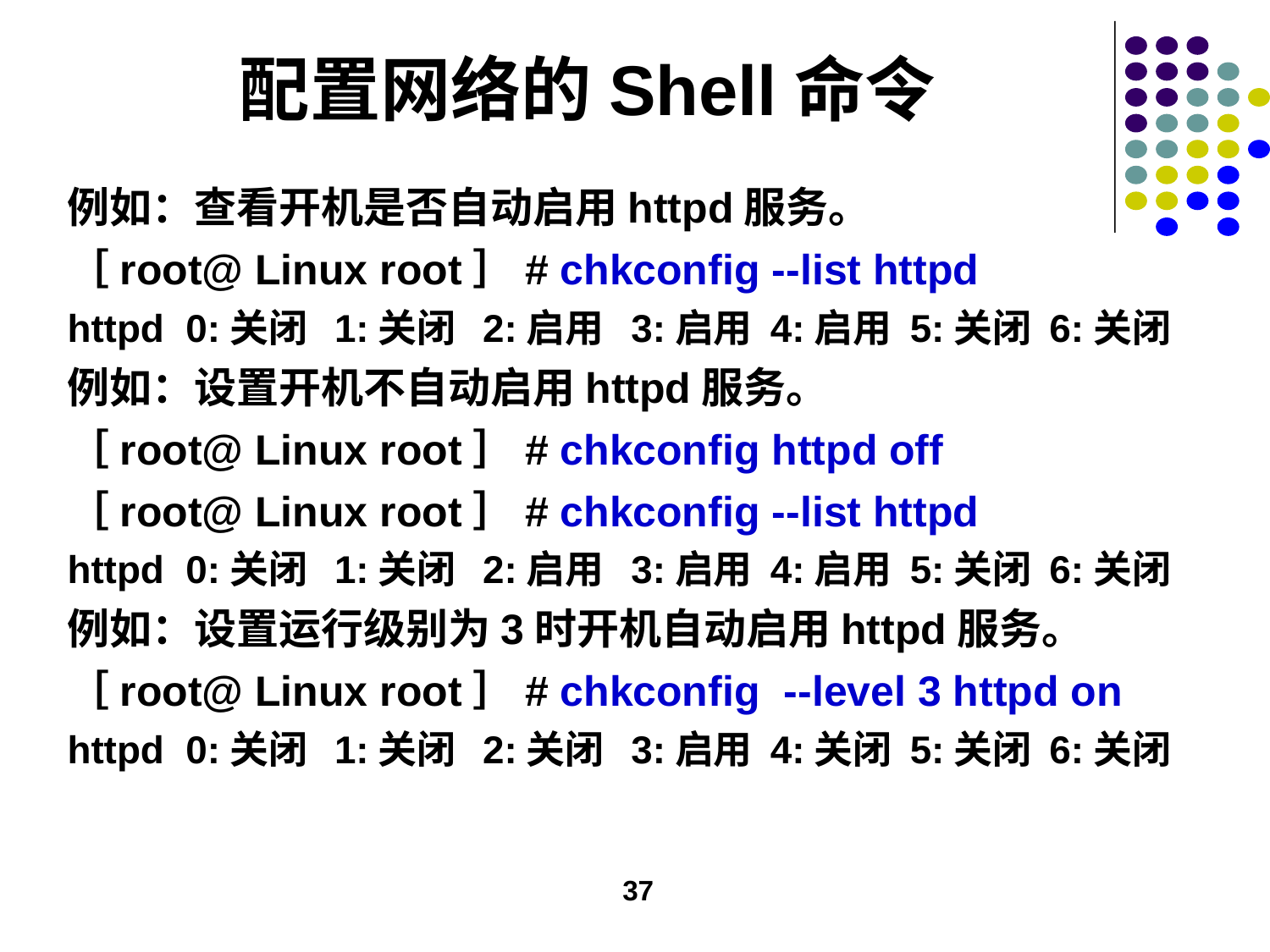

# 配置网络的Shell命令
例如：查看开机是否自动启用httpd服务。
［root@ Linux root］# chkconfig --list httpd
httpd  0:关闭  1:关闭  2:启用  3:启用 4:启用 5:关闭 6:关闭
例如：设置开机不自动启用httpd服务。
［root@ Linux root］# chkconfig httpd off
［root@ Linux root］# chkconfig --list httpd
httpd  0:关闭  1:关闭  2:启用  3:启用 4:启用 5:关闭 6:关闭
例如：设置运行级别为3时开机自动启用httpd服务。
［root@ Linux root］# chkconfig  --level 3 httpd on
httpd  0:关闭  1:关闭  2:关闭  3:启用 4:关闭 5:关闭 6:关闭

37